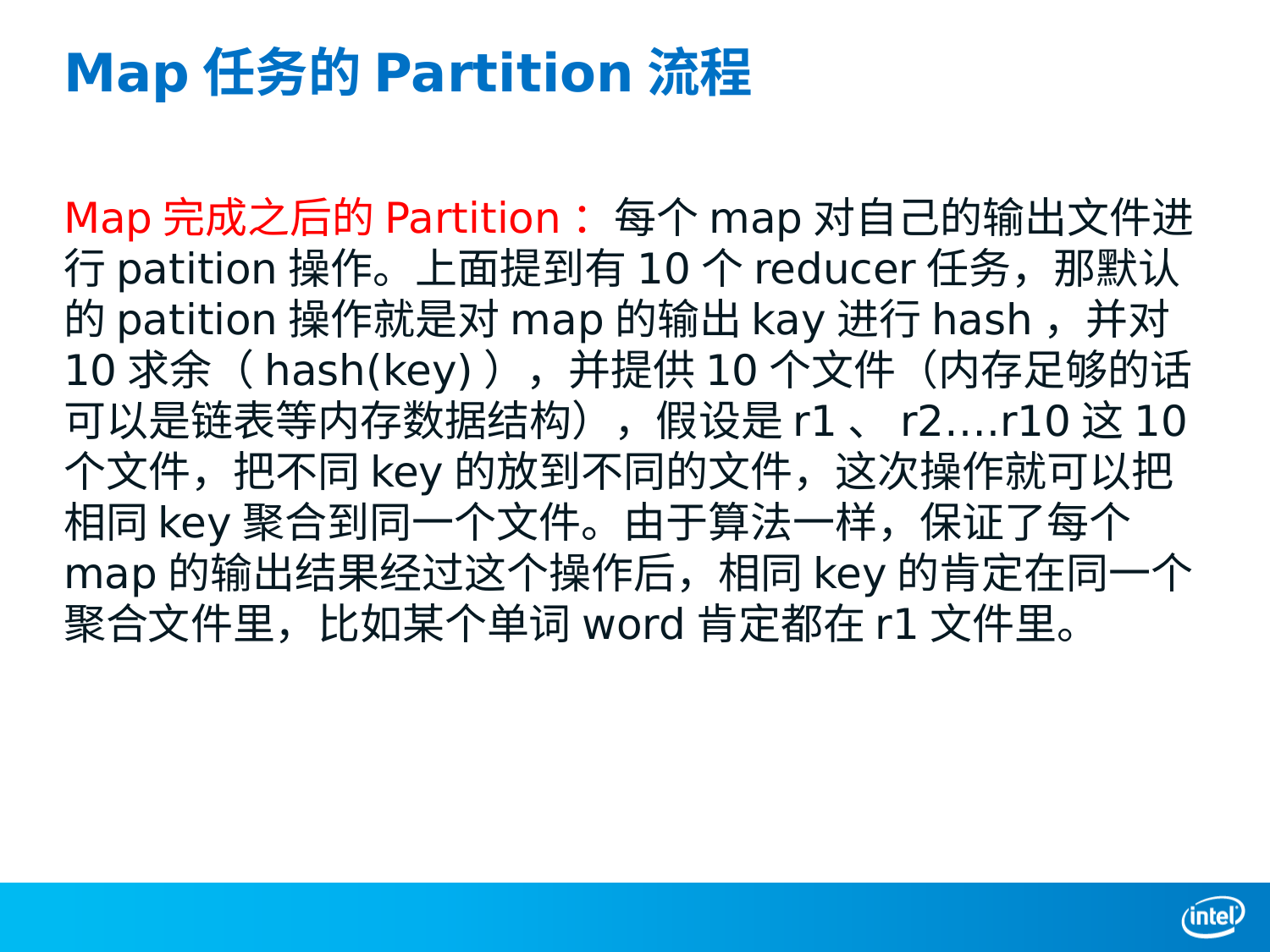

# Map任务的Partition流程
Map完成之后的Partition：每个map对自己的输出文件进行patition操作。上面提到有10个reducer任务，那默认的patition操作就是对map的输出kay进行hash，并对10求余（hash(key)），并提供10个文件（内存足够的话可以是链表等内存数据结构），假设是r1、r2….r10这10个文件，把不同key的放到不同的文件，这次操作就可以把相同key聚合到同一个文件。由于算法一样，保证了每个map的输出结果经过这个操作后，相同key的肯定在同一个聚合文件里，比如某个单词word肯定都在r1文件里。